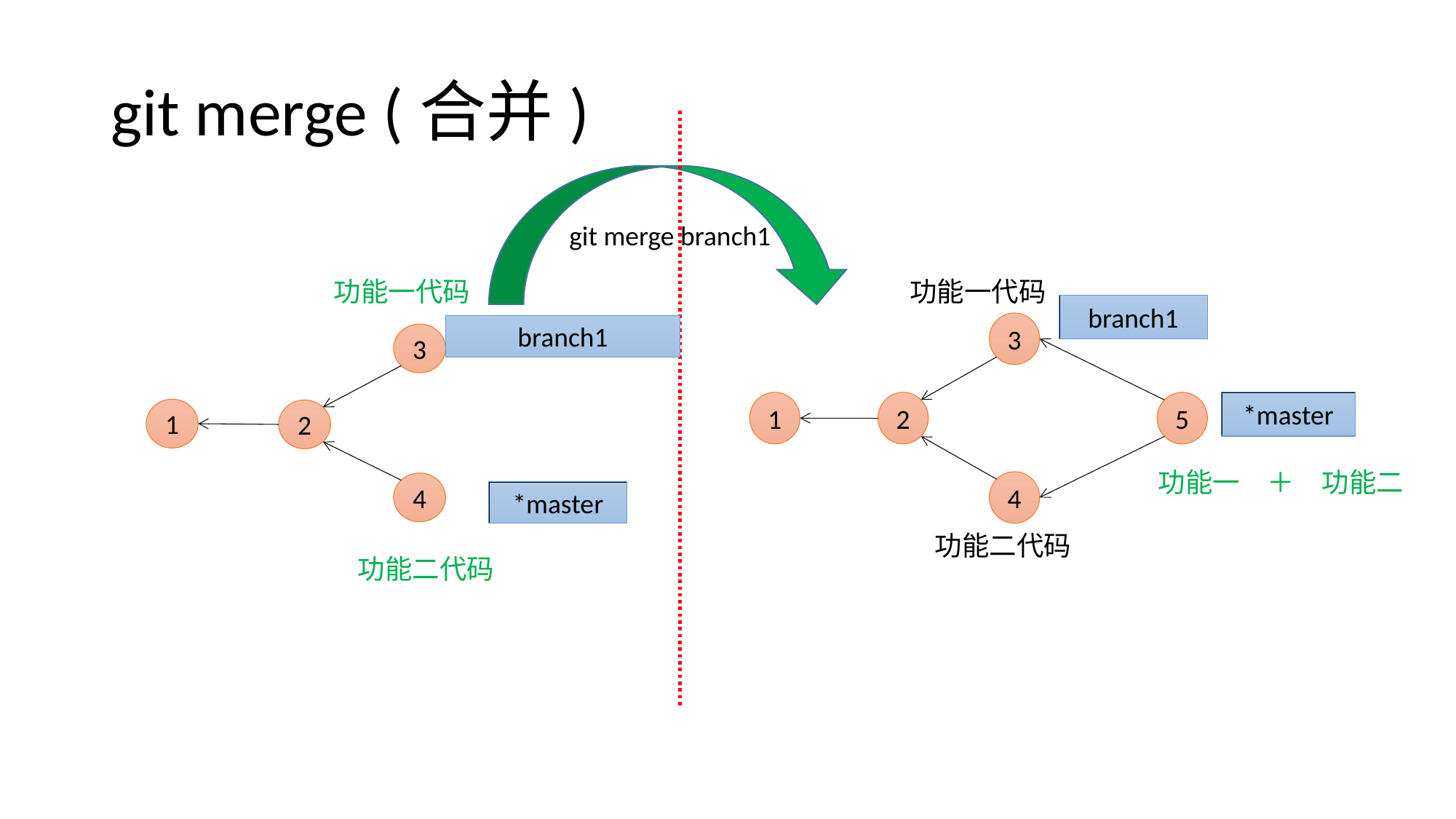

# git merge (合并)
git merge branch1
功能一代码
功能一代码
branch1
3
1
2
4
*master
5
branch1
3
1
2
4
功能一　＋　功能二
*master
功能二代码
功能二代码